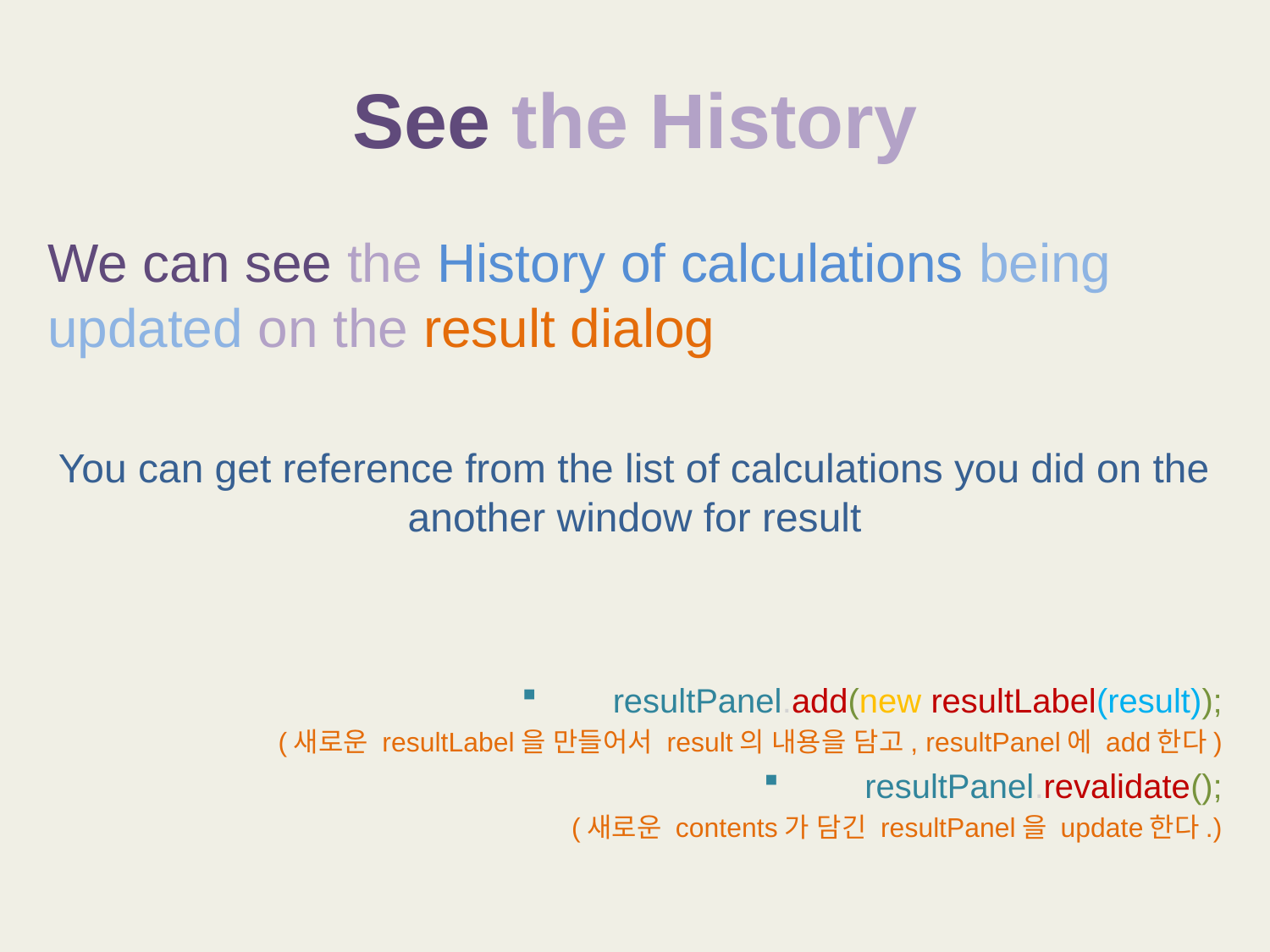

# See the History
We can see the History of calculations being updated on the result dialog

You can get reference from the list of calculations you did on the another window for result

resultPanel.add(new resultLabel(result));
(새로운 resultLabel을 만들어서 result의 내용을 담고, resultPanel에 add한다)
resultPanel.revalidate();
(새로운 contents가 담긴 resultPanel을 update한다.)